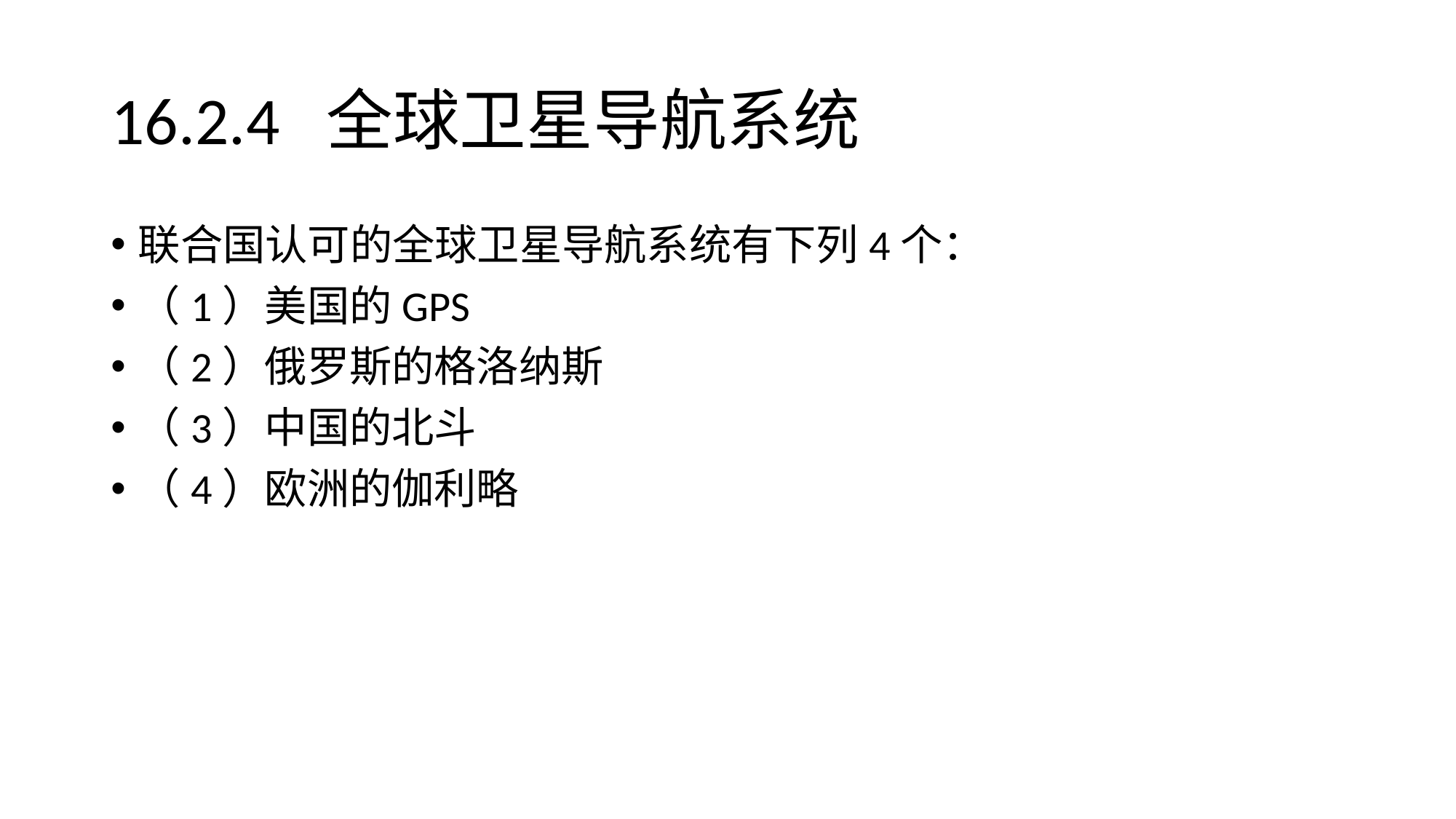

# 16.2.4  全球卫星导航系统
联合国认可的全球卫星导航系统有下列4个：
（1）美国的GPS
（2）俄罗斯的格洛纳斯
（3）中国的北斗
（4）欧洲的伽利略